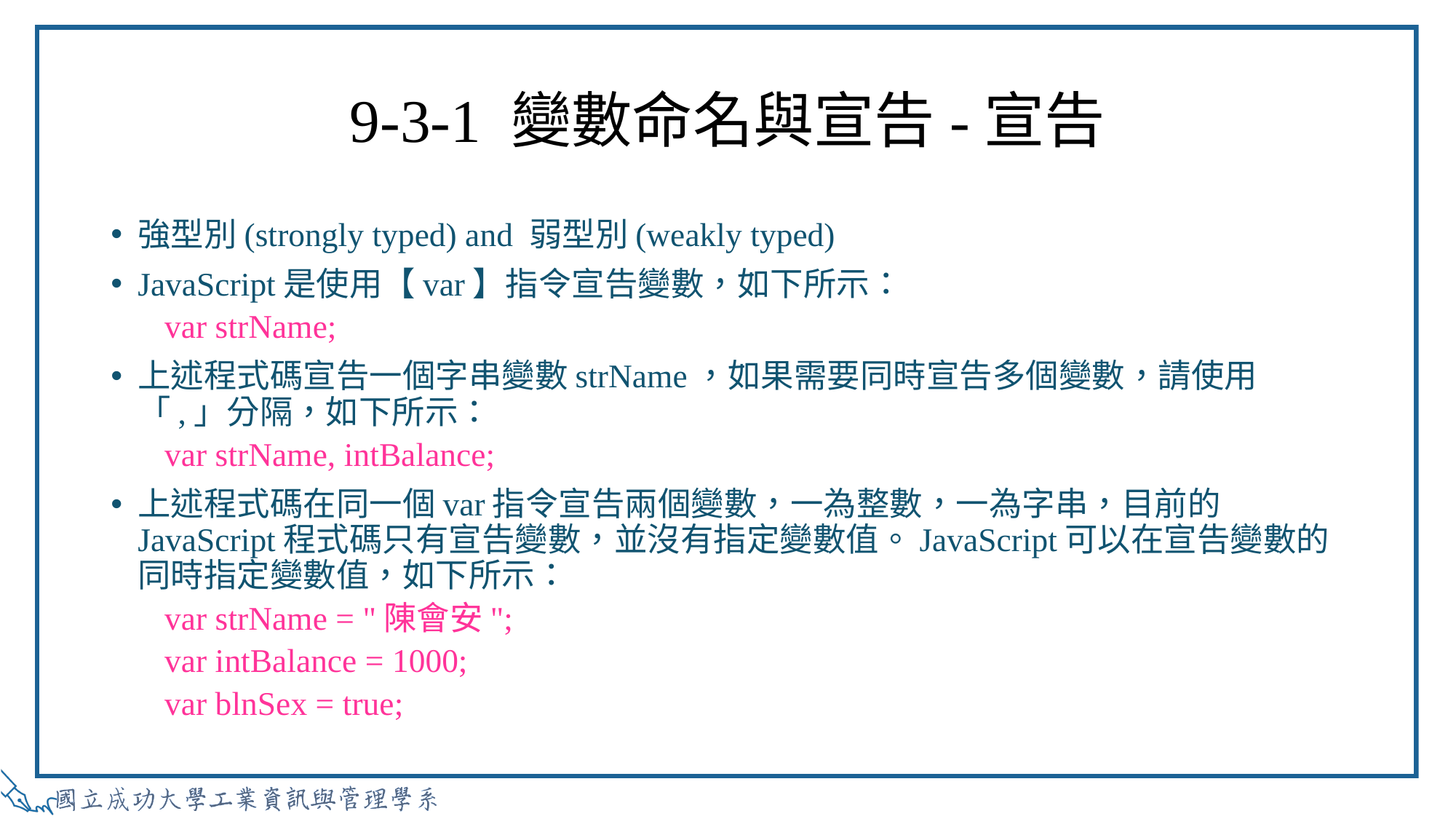

# 9-3-1 變數命名與宣告-宣告
強型別(strongly typed) and 弱型別(weakly typed)
JavaScript是使用【var】指令宣告變數，如下所示：
var strName;
上述程式碼宣告一個字串變數strName，如果需要同時宣告多個變數，請使用「,」分隔，如下所示：
var strName, intBalance;
上述程式碼在同一個var指令宣告兩個變數，一為整數，一為字串，目前的JavaScript程式碼只有宣告變數，並沒有指定變數值。JavaScript可以在宣告變數的同時指定變數值，如下所示：
var strName = "陳會安";
var intBalance = 1000;
var blnSex = true;